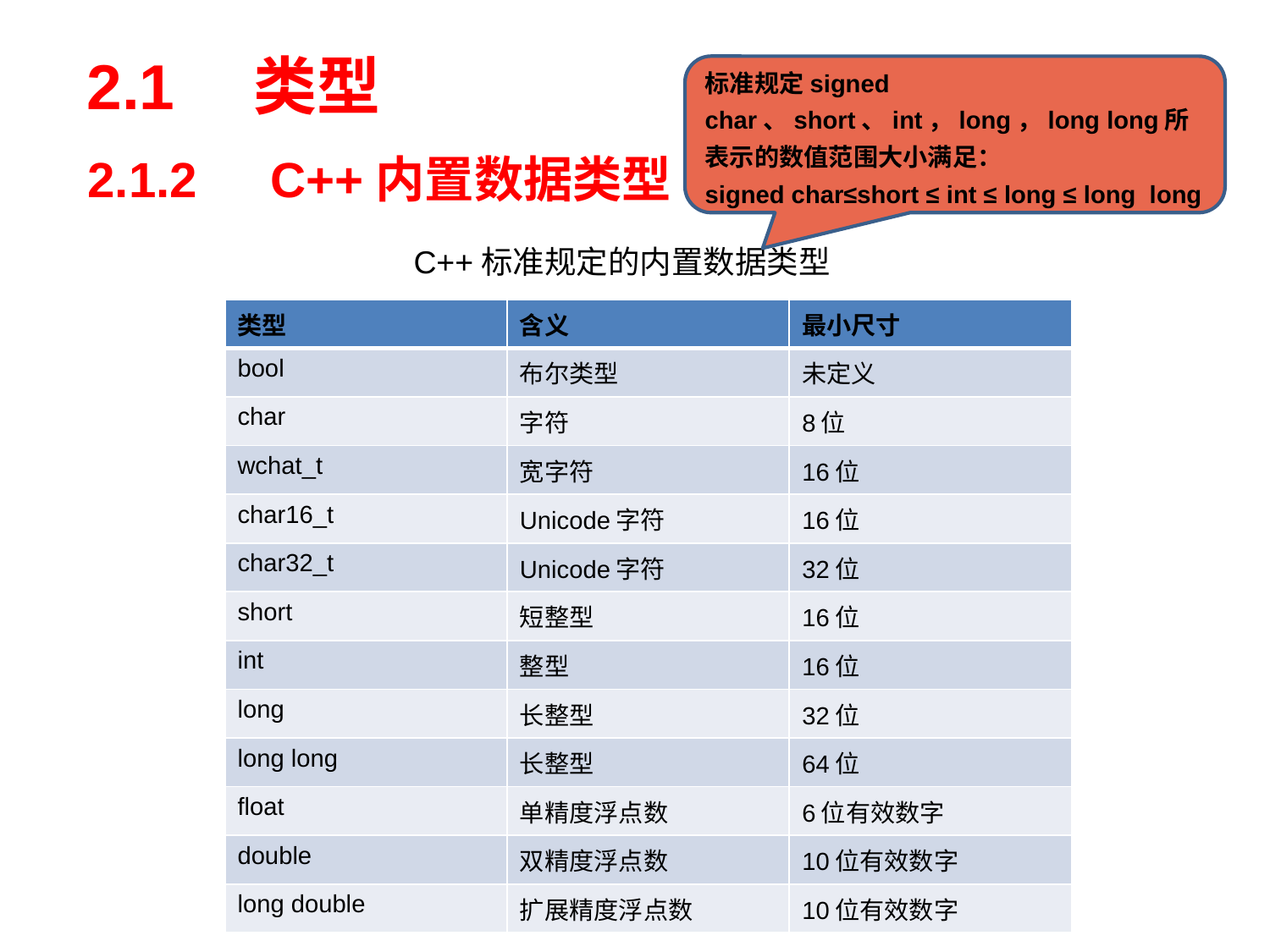

# 2.1　类型
标准规定signed char、short、int，long，long long所表示的数值范围大小满足：
signed char≤short ≤ int ≤ long ≤ long  long
2.1.2　C++内置数据类型

C++标准规定的内置数据类型
| 类型 | 含义 | 最小尺寸 |
| --- | --- | --- |
| bool | 布尔类型 | 未定义 |
| char | 字符 | 8位 |
| wchat\_t | 宽字符 | 16位 |
| char16\_t | Unicode字符 | 16位 |
| char32\_t | Unicode字符 | 32位 |
| short | 短整型 | 16位 |
| int | 整型 | 16位 |
| long | 长整型 | 32位 |
| long long | 长整型 | 64位 |
| float | 单精度浮点数 | 6位有效数字 |
| double | 双精度浮点数 | 10位有效数字 |
| long double | 扩展精度浮点数 | 10位有效数字 |